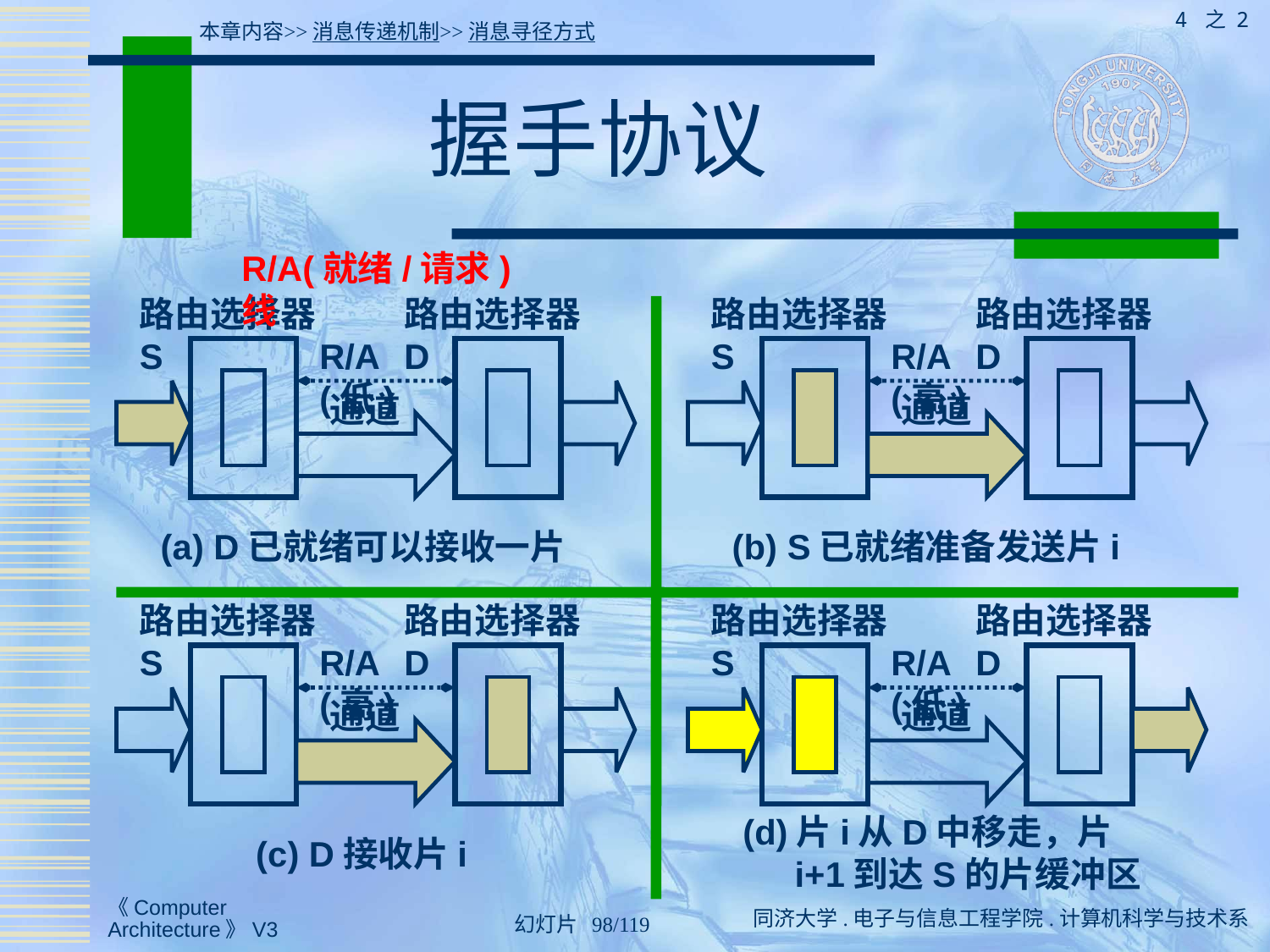

4 之 2
本章内容>>消息传递机制>>消息寻径方式
# 握手协议
R/A(就绪/请求)线
路由选择器S
路由选择器D
路由选择器S
路由选择器D

R/A(低)
R/A(高)

通道

通道

(a) D已就绪可以接收一片
(b) S已就绪准备发送片i

路由选择器S
路由选择器D
路由选择器S
路由选择器D
R/A(高)
R/A(低)

通道

通道

(d)片i从D中移走，片i+1到达S的片缓冲区
(c) D接收片i